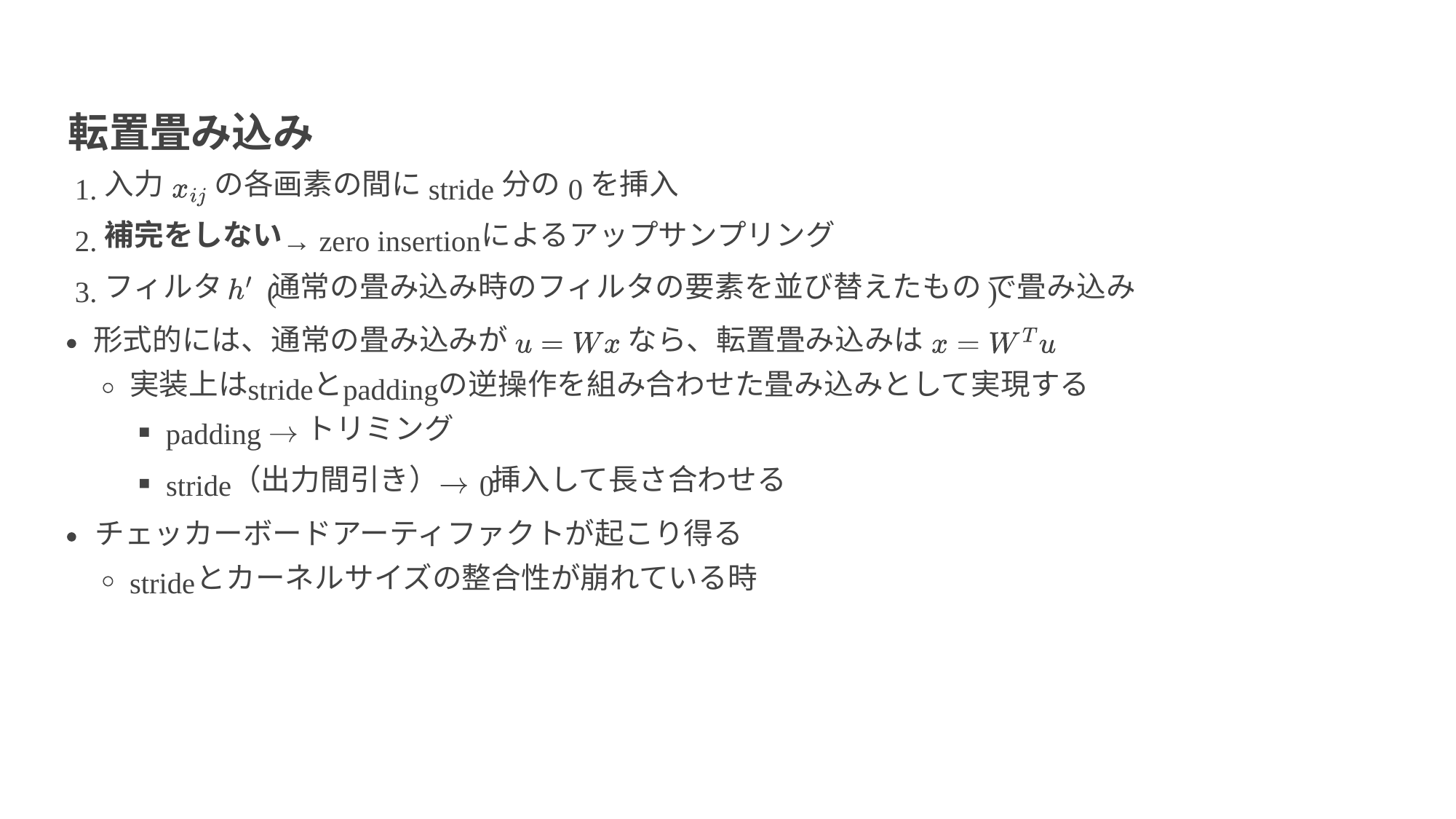

転置畳み込み
⼊⼒
の各画素の間に
分の
を挿⼊
1.

 stride
 0

補完をしない
によるアップサンプリング
2.
→ zero insertion
フィルタ
通常の畳み込み時のフィルタの要素を並び替えたもの
で畳み込み
3.

 (
)

形式的には、通常の畳み込みが
なら、転置畳み込みは

実装上は
と
の逆操作を組み合わせた畳み込みとして実現する
stride
padding

トリミング
padding

（出⼒間引き）
挿⼊して⻑さ合わせる
stride
 0

チェッカーボードアーティファクトが起こり得る

とカーネルサイズの整合性が崩れている時
stride